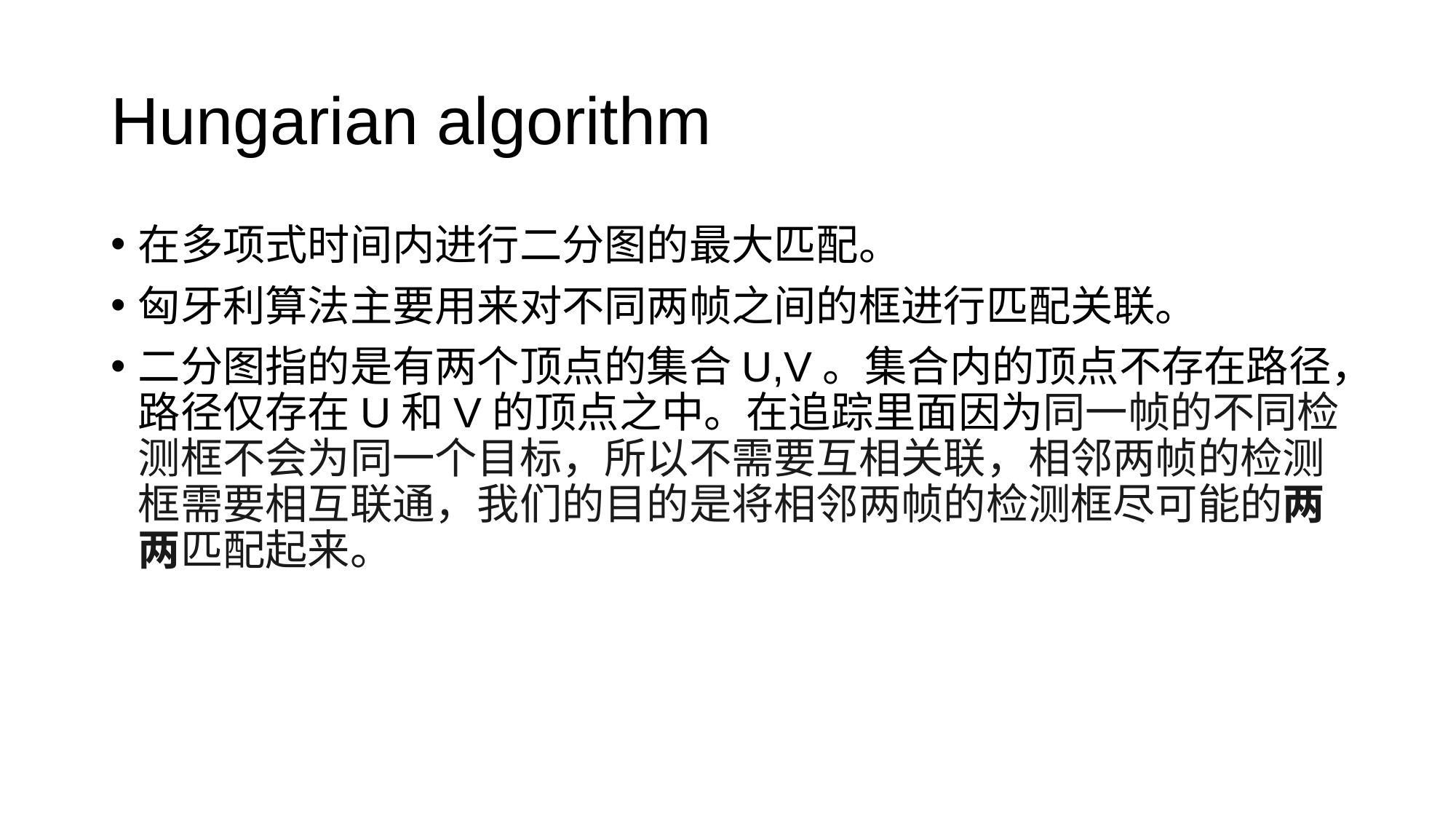

# Hungarian algorithm
在多项式时间内进行二分图的最大匹配。
匈牙利算法主要用来对不同两帧之间的框进行匹配关联。
二分图指的是有两个顶点的集合U,V。集合内的顶点不存在路径，路径仅存在U和V的顶点之中。在追踪里面因为同一帧的不同检测框不会为同一个目标，所以不需要互相关联，相邻两帧的检测框需要相互联通，我们的目的是将相邻两帧的检测框尽可能的两两匹配起来。